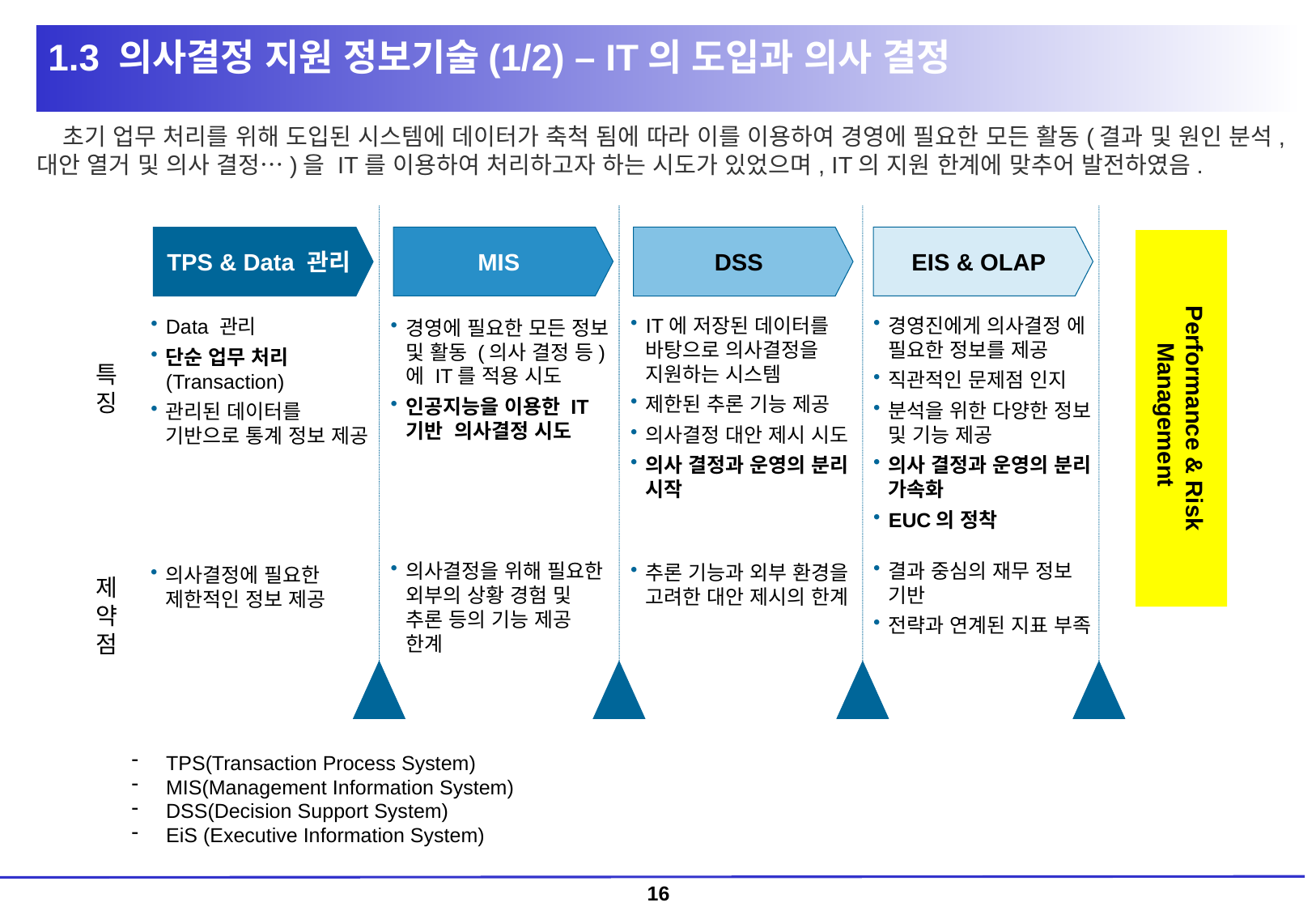

1.3 의사결정 지원 정보기술(1/2) – IT의 도입과 의사 결정
   초기 업무 처리를 위해 도입된 시스템에 데이터가 축척 됨에 따라 이를 이용하여 경영에 필요한 모든 활동(결과 및 원인 분석, 대안 열거 및 의사 결정…)을 IT를 이용하여 처리하고자 하는 시도가 있었으며, IT의 지원 한계에 맞추어 발전하였음.

MIS
DSS
EIS & OLAP
TPS & Data 관리
Performance & Risk Management
IT에 저장된 데이터를 바탕으로 의사결정을 지원하는 시스템
제한된 추론 기능 제공
의사결정 대안 제시 시도
의사 결정과 운영의 분리 시작
경영진에게 의사결정 에 필요한 정보를 제공
직관적인 문제점 인지
분석을 위한 다양한 정보 및 기능 제공
의사 결정과 운영의 분리 가속화
EUC의 정착
Data 관리
단순 업무 처리 (Transaction)
관리된 데이터를 기반으로 통계 정보 제공

특
징
경영에 필요한 모든 정보 및 활동 (의사 결정 등)에 IT를 적용 시도
인공지능을 이용한 IT기반  의사결정 시도

제약점
의사결정을 위해 필요한 외부의 상황 경험 및 추론 등의 기능 제공 한계
결과 중심의 재무 정보 기반
전략과 연계된 지표 부족

추론 기능과 외부 환경을 고려한 대안 제시의 한계
의사결정에 필요한 제한적인 정보 제공
 TPS(Transaction Process System)
 MIS(Management Information System)
 DSS(Decision Support System)
 EiS (Executive Information System)